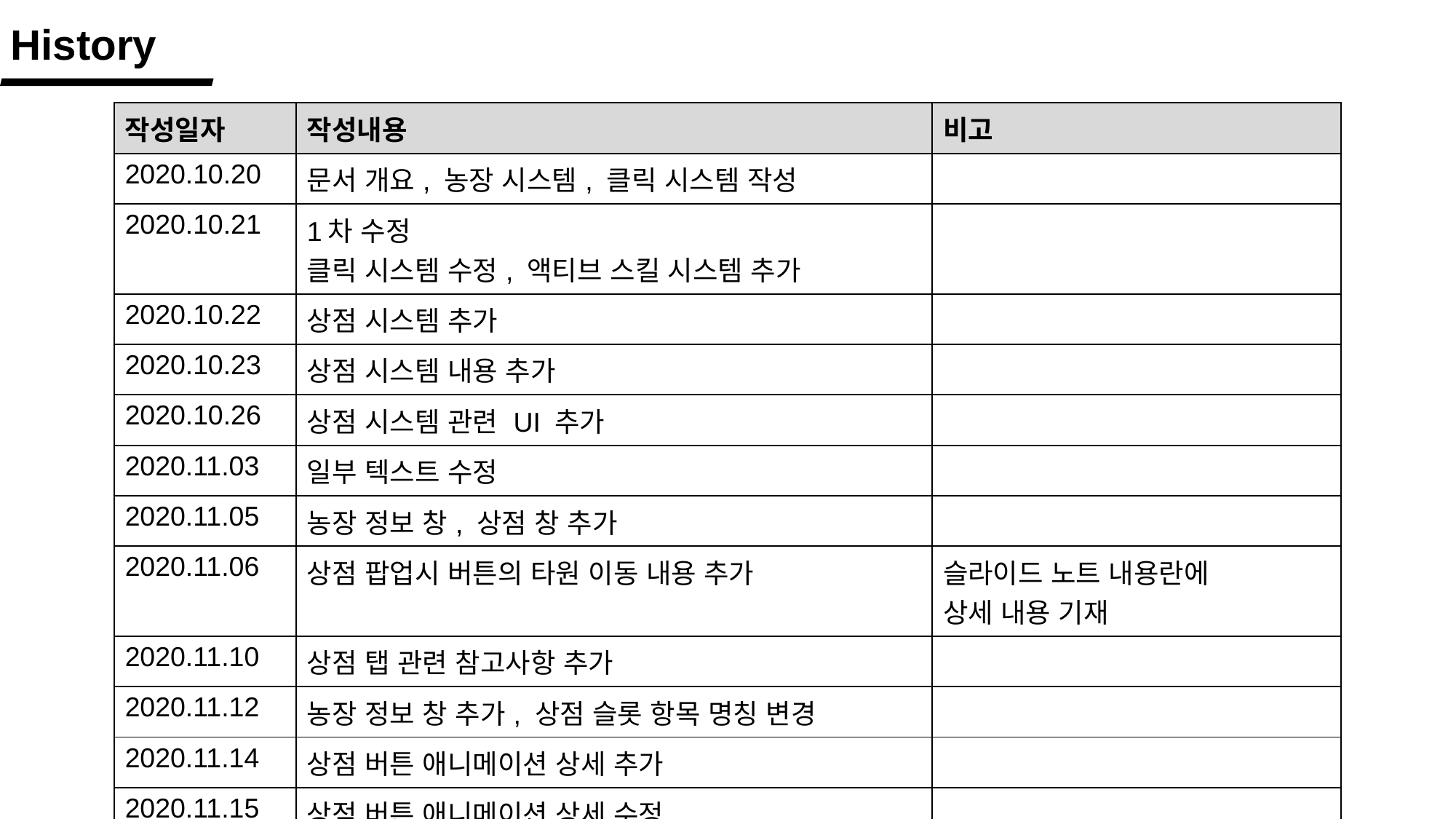

History

| 작성일자 | 작성내용 | 비고 |
| --- | --- | --- |
| 2020.10.20 | 문서 개요, 농장 시스템, 클릭 시스템 작성 |  |
| 2020.10.21 | 1차 수정 클릭 시스템 수정, 액티브 스킬 시스템 추가 |  |
| 2020.10.22 | 상점 시스템 추가 |  |
| 2020.10.23 | 상점 시스템 내용 추가 |  |
| 2020.10.26 | 상점 시스템 관련 UI 추가 |  |
| 2020.11.03 | 일부 텍스트 수정 |  |
| 2020.11.05 | 농장 정보 창, 상점 창 추가 |  |
| 2020.11.06 | 상점 팝업시 버튼의 타원 이동 내용 추가 | 슬라이드 노트 내용란에 상세 내용 기재 |
| 2020.11.10 | 상점 탭 관련 참고사항 추가 |  |
| 2020.11.12 | 농장 정보 창 추가, 상점 슬롯 항목 명칭 변경 |  |
| 2020.11.14 | 상점 버튼 애니메이션 상세 추가 |  |
| 2020.11.15 | 상점 버튼 애니메이션 상세 수정 |  |